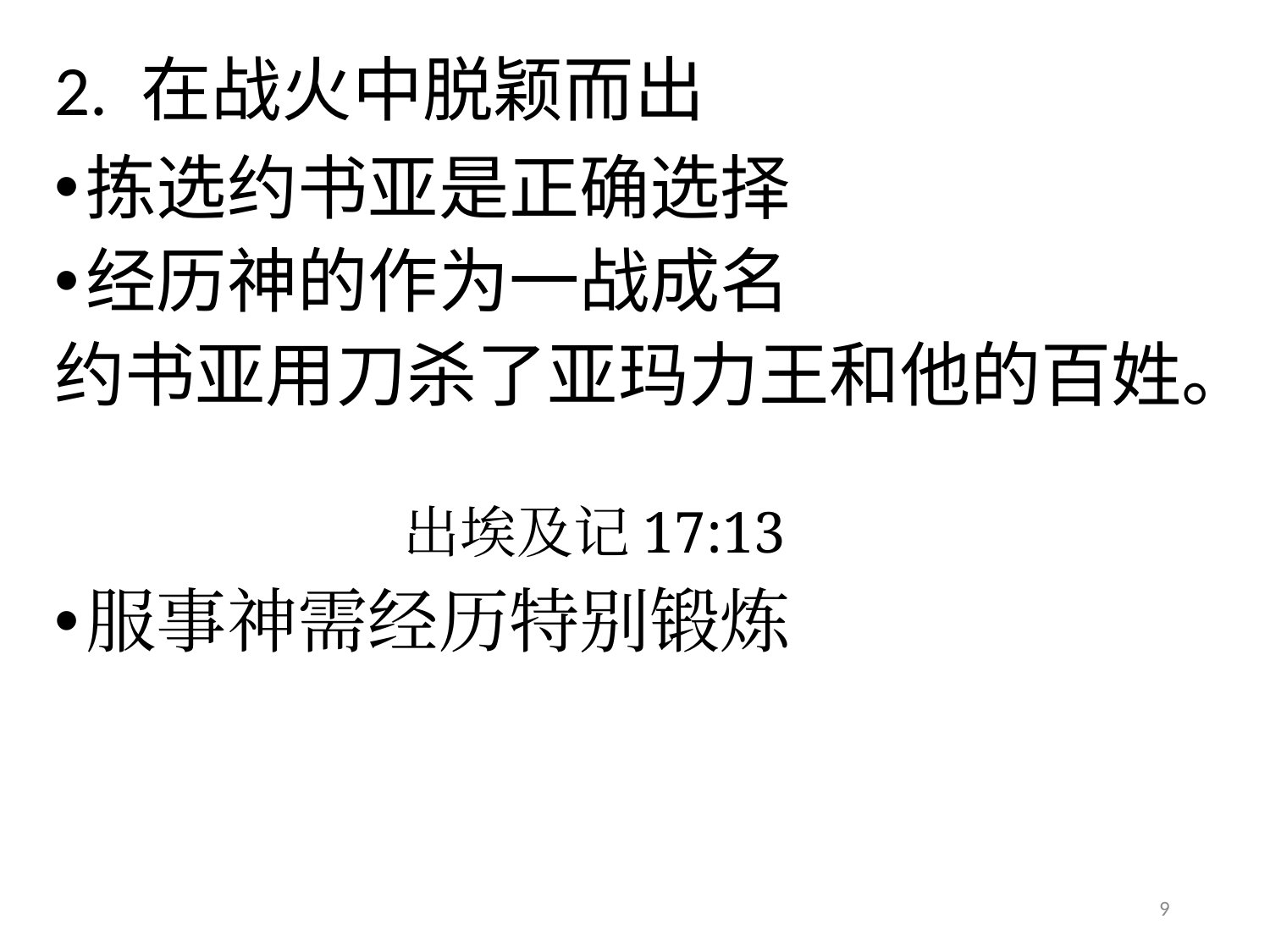

# 2. 在战火中脱颖而出
拣选约书亚是正确选择
经历神的作为一战成名
约书亚用刀杀了亚玛力王和他的百姓。
                      出埃及记17:13
服事神需经历特别锻炼

9